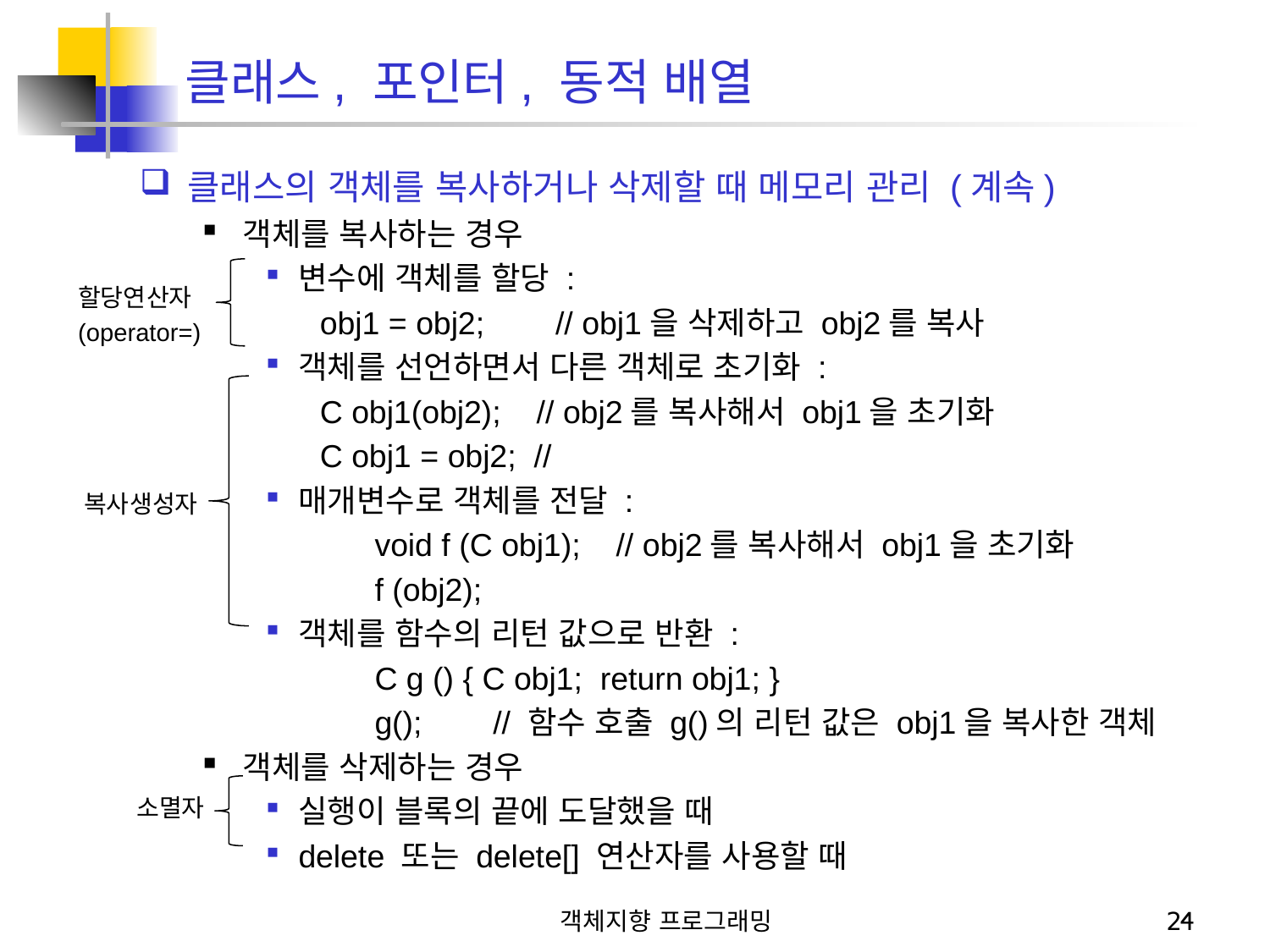

클래스, 포인터, 동적 배열
클래스의 객체를 복사하거나 삭제할 때 메모리 관리 (계속)
객체를 복사하는 경우
변수에 객체를 할당 :
      obj1 = obj2;        // obj1을 삭제하고 obj2를 복사
객체를 선언하면서 다른 객체로 초기화 :
      C obj1(obj2);    // obj2를 복사해서 obj1을 초기화
      C obj1 = obj2;  //
매개변수로 객체를 전달 :
	     void f (C obj1);    // obj2를 복사해서 obj1을 초기화
	     f (obj2);
객체를 함수의 리턴 값으로 반환 :
	     C g () { C obj1;  return obj1; }
	     g();        // 함수 호출 g()의 리턴 값은 obj1을 복사한 객체
객체를 삭제하는 경우
실행이 블록의 끝에 도달했을 때
delete 또는 delete[] 연산자를 사용할 때

할당연산자
(operator=)

복사생성자

소멸자
객체지향 프로그래밍
24